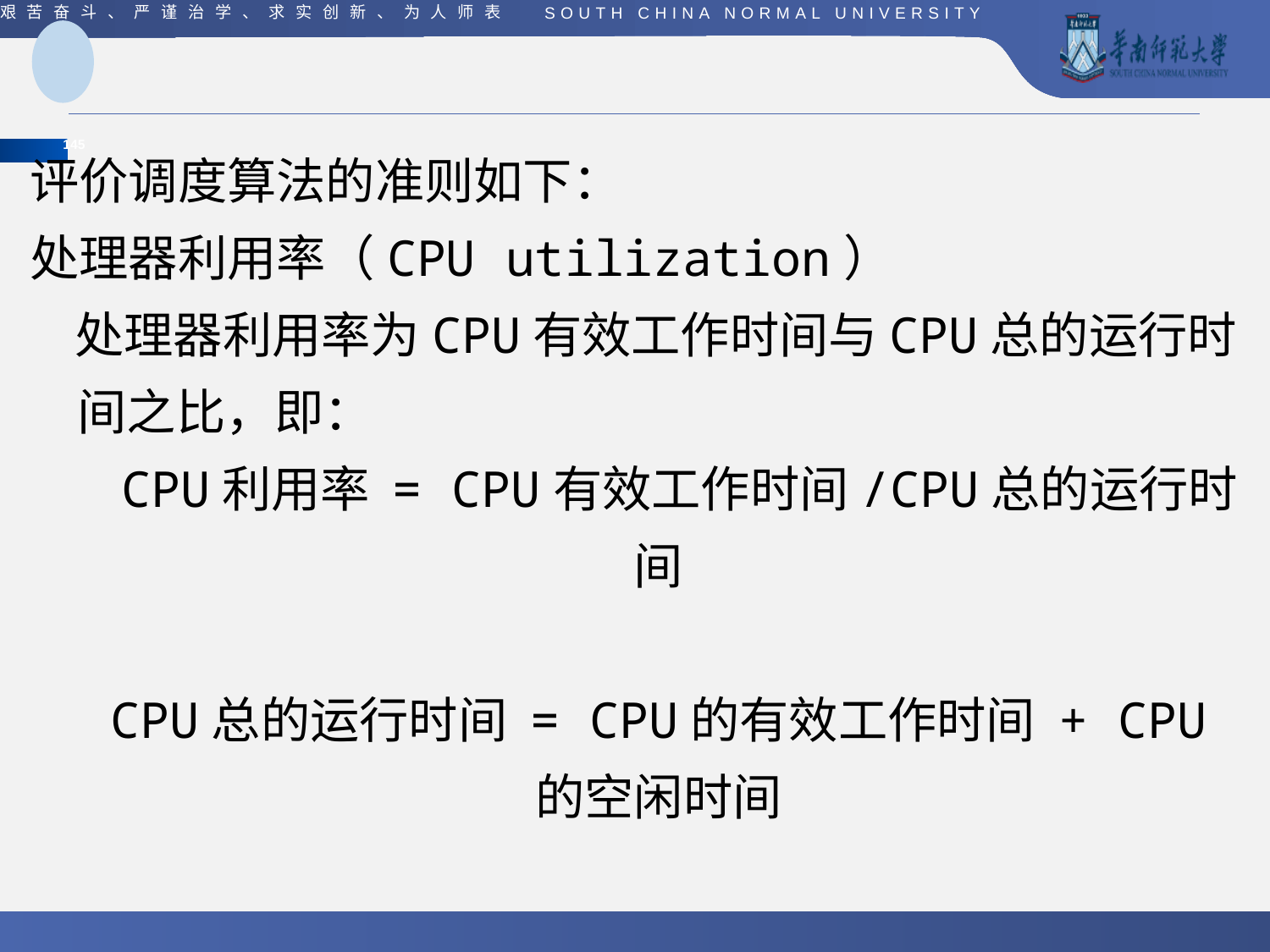

评价调度算法的准则如下：
处理器利用率（CPU utilization）
   处理器利用率为CPU有效工作时间与CPU总的运行时间之比，即：
   CPU利用率 = CPU有效工作时间/CPU总的运行时间

  CPU总的运行时间 = CPU的有效工作时间 + CPU的空闲时间

145